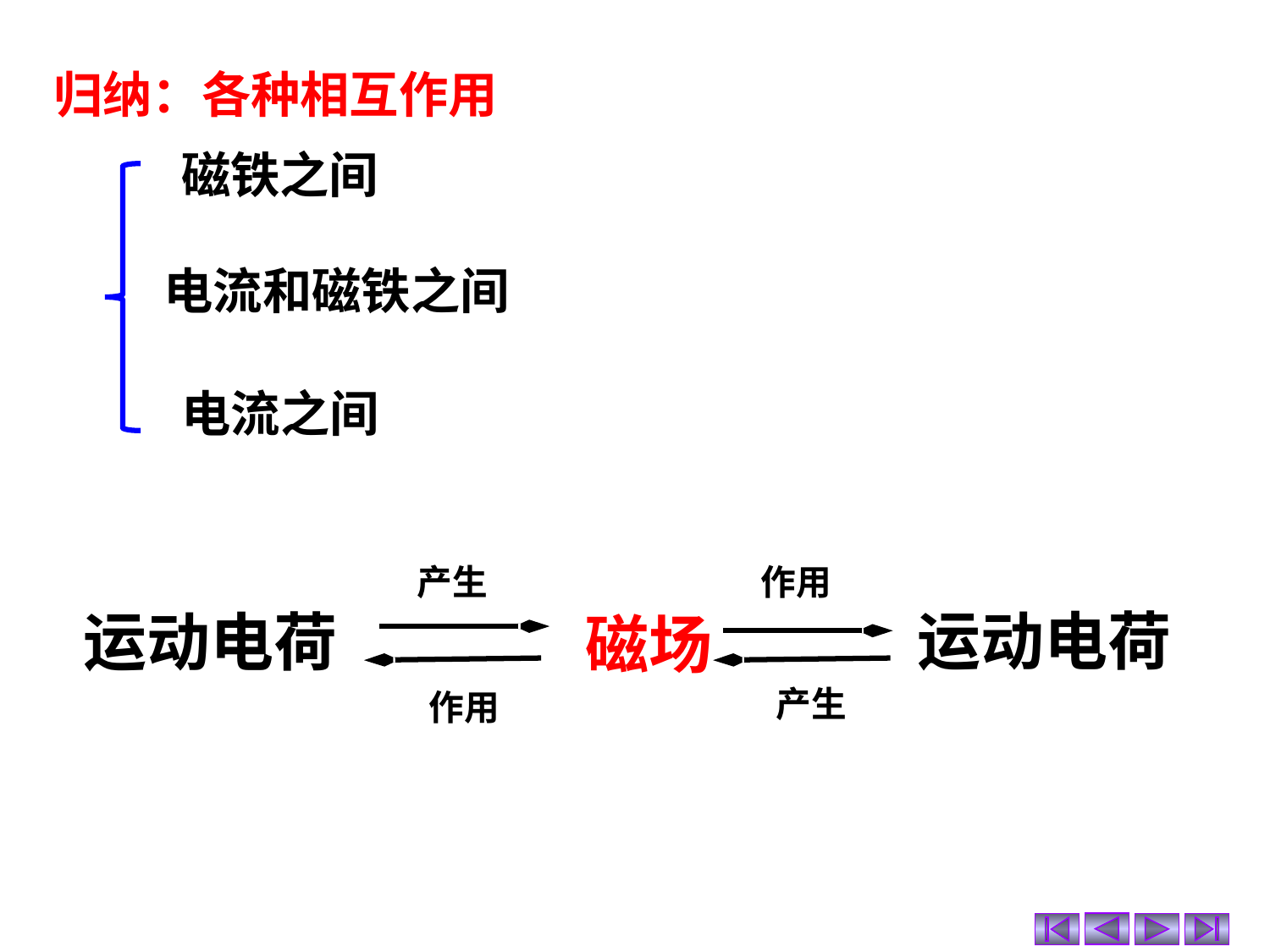

归纳：各种相互作用
 磁铁之间

 电流和磁铁之间
 电流之间
作用
产生
运动电荷
运动电荷
磁场
产生
作用
10